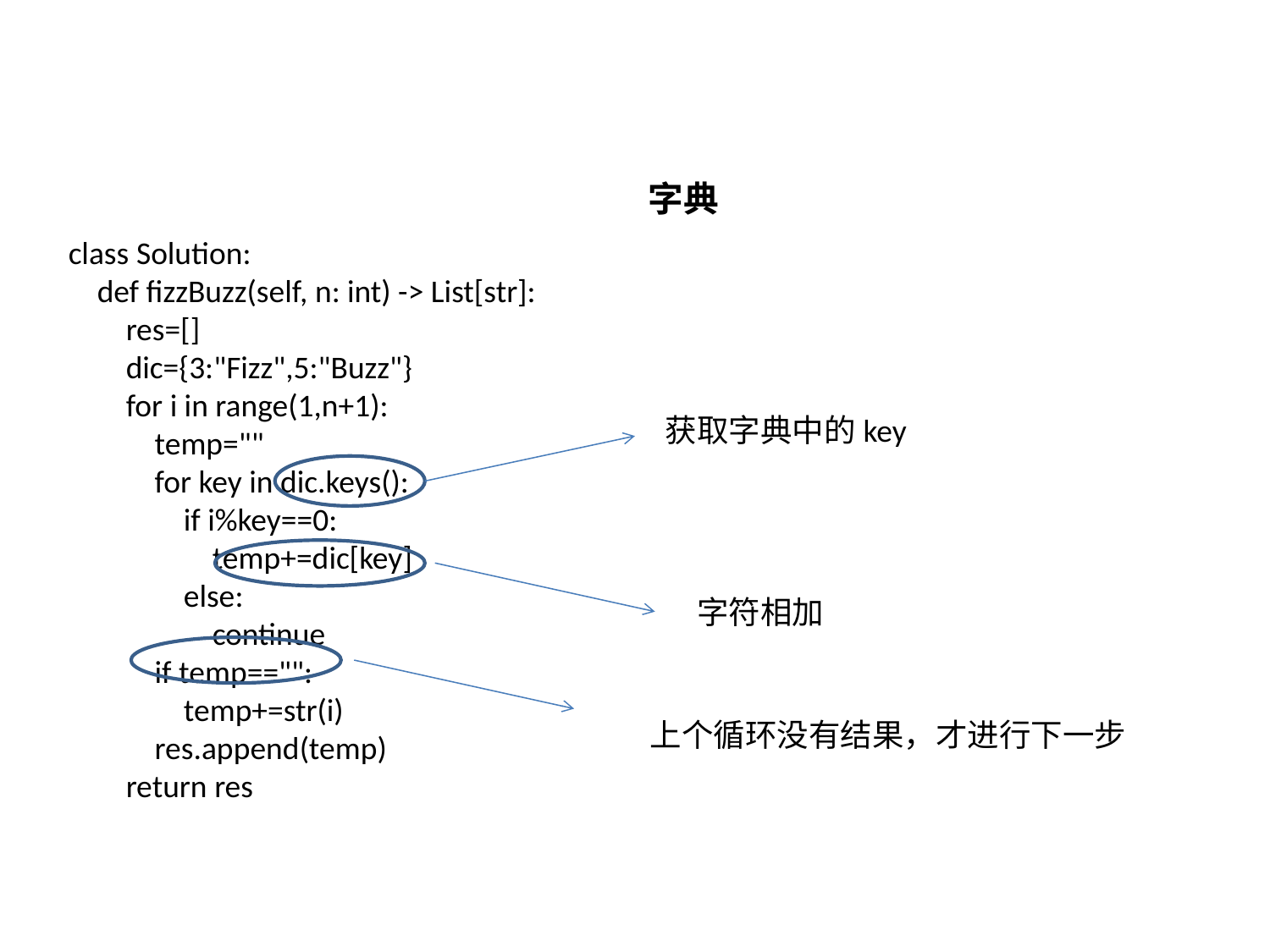

字典
class Solution:
    def fizzBuzz(self, n: int) -> List[str]:
        res=[]
        dic={3:"Fizz",5:"Buzz"}
        for i in range(1,n+1):
            temp=""
            for key in dic.keys():
                if i%key==0:
                    temp+=dic[key]
                else:
                    continue
            if temp=="":
                temp+=str(i)
            res.append(temp)
        return res

获取字典中的key

字符相加

上个循环没有结果，才进行下一步